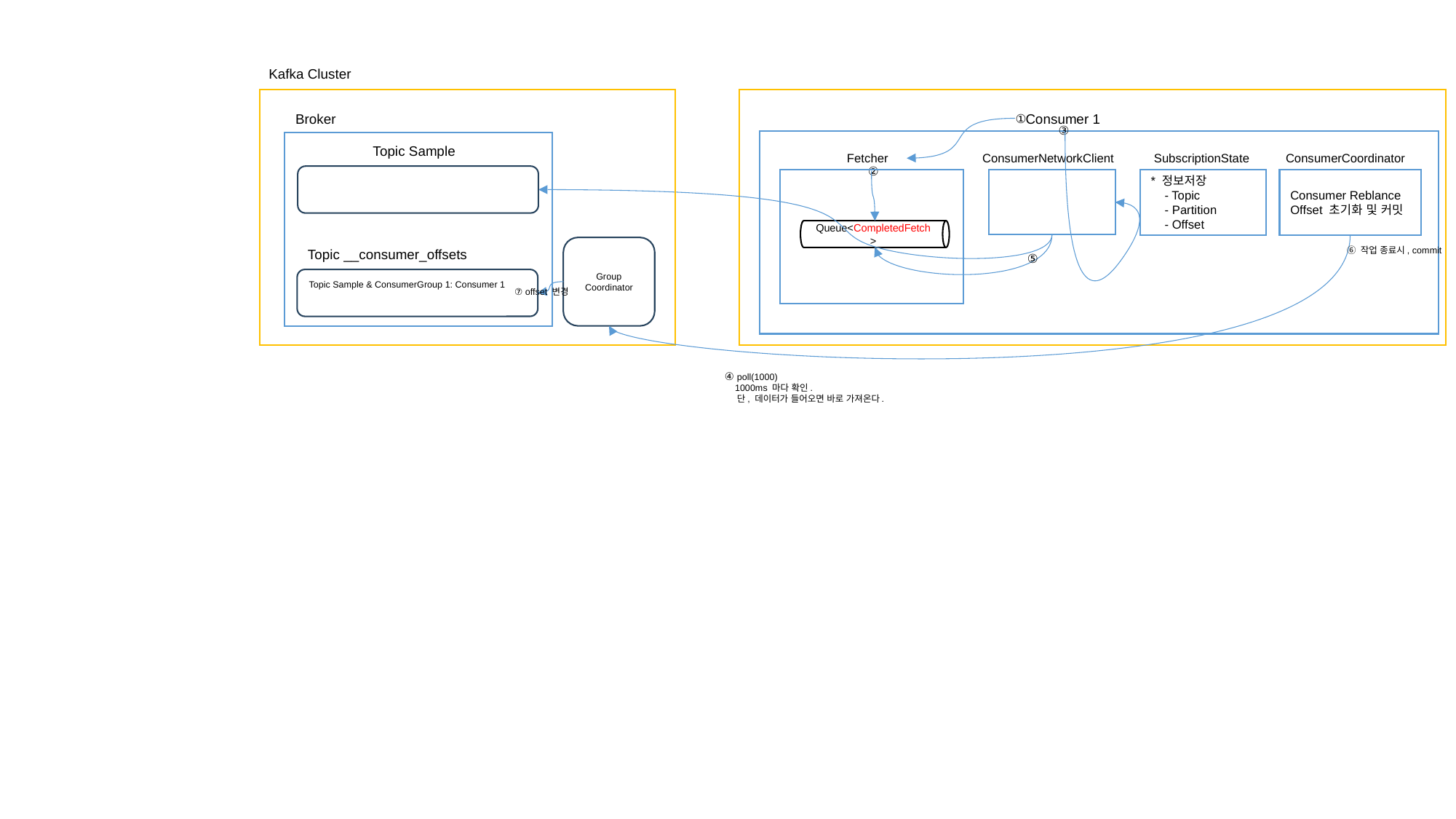

Kafka Cluster

Broker

Group
Coordinator

Consumer 1
①
③

Topic Sample
Fetcher
Queue<CompletedFetch>

ConsumerNetworkClient

SubscriptionState
* 정보저장
    - Topic
    - Partition
    - Offset
ConsumerCoordinator
Consumer Reblance
Offset 초기화 및 커밋
②

⑥ 작업 종료시, commit
Topic __consumer_offsets
⑤

Topic Sample & ConsumerGroup 1: Consumer 1
⑦ offset 변경
④ poll(1000)
    1000ms 마다 확인.
    단, 데이터가 들어오면 바로 가져온다.